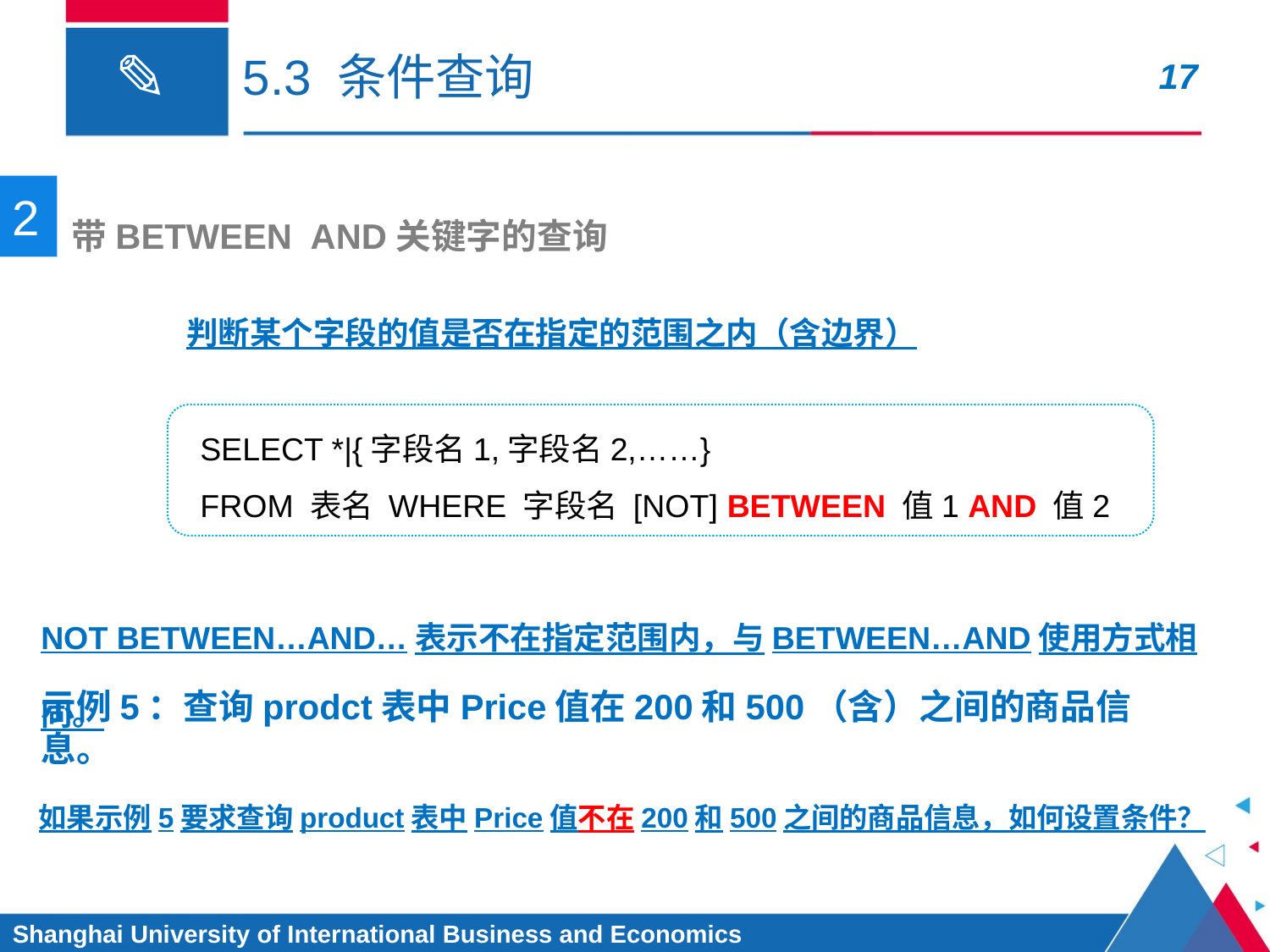

# 5.3 条件查询

2
带BETWEEN  AND关键字的查询
判断某个字段的值是否在指定的范围之内（含边界）
SELECT *|{字段名1,字段名2,……}
FROM 表名 WHERE 字段名 [NOT] BETWEEN 值1 AND 值2

NOT BETWEEN…AND…表示不在指定范围内，与BETWEEN…AND使用方式相同。
示例5：查询prodct表中Price值在200和500（含）之间的商品信息。
如果示例5要求查询product表中Price值不在200和500之间的商品信息，如何设置条件？